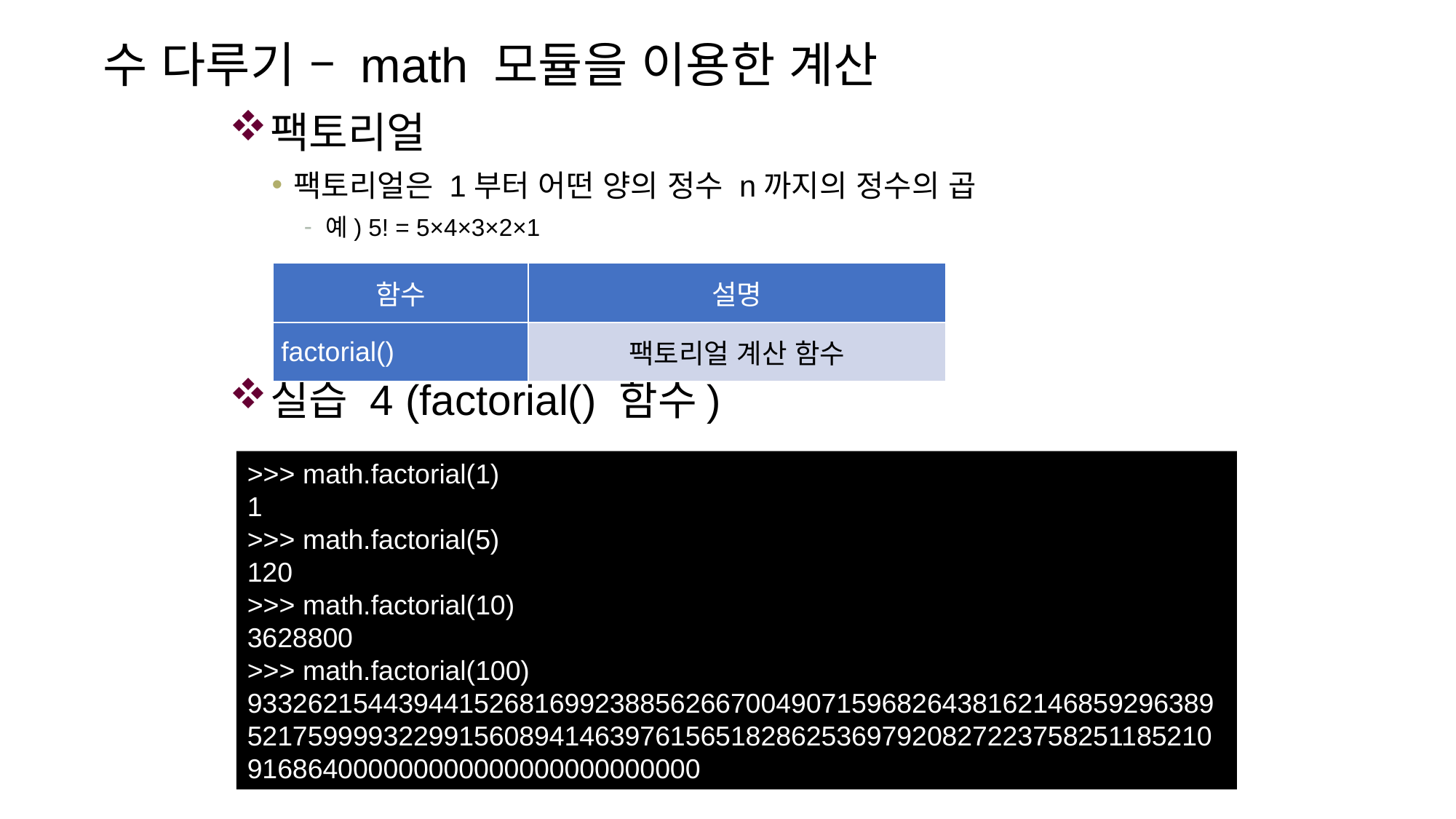

# 수 다루기 – math 모듈을 이용한 계산
팩토리얼
팩토리얼은 1부터 어떤 양의 정수 n까지의 정수의 곱
예) 5! = 5×4×3×2×1

실습 4 (factorial() 함수)

| 함수 | 설명 |
| --- | --- |
| factorial() | 팩토리얼 계산 함수 |
>>> math.factorial(1)
1
>>> math.factorial(5)
120
>>> math.factorial(10)
3628800
>>> math.factorial(100)
93326215443944152681699238856266700490715968264381621468592963895217599993229915608941463976156518286253697920827223758251185210916864000000000000000000000000